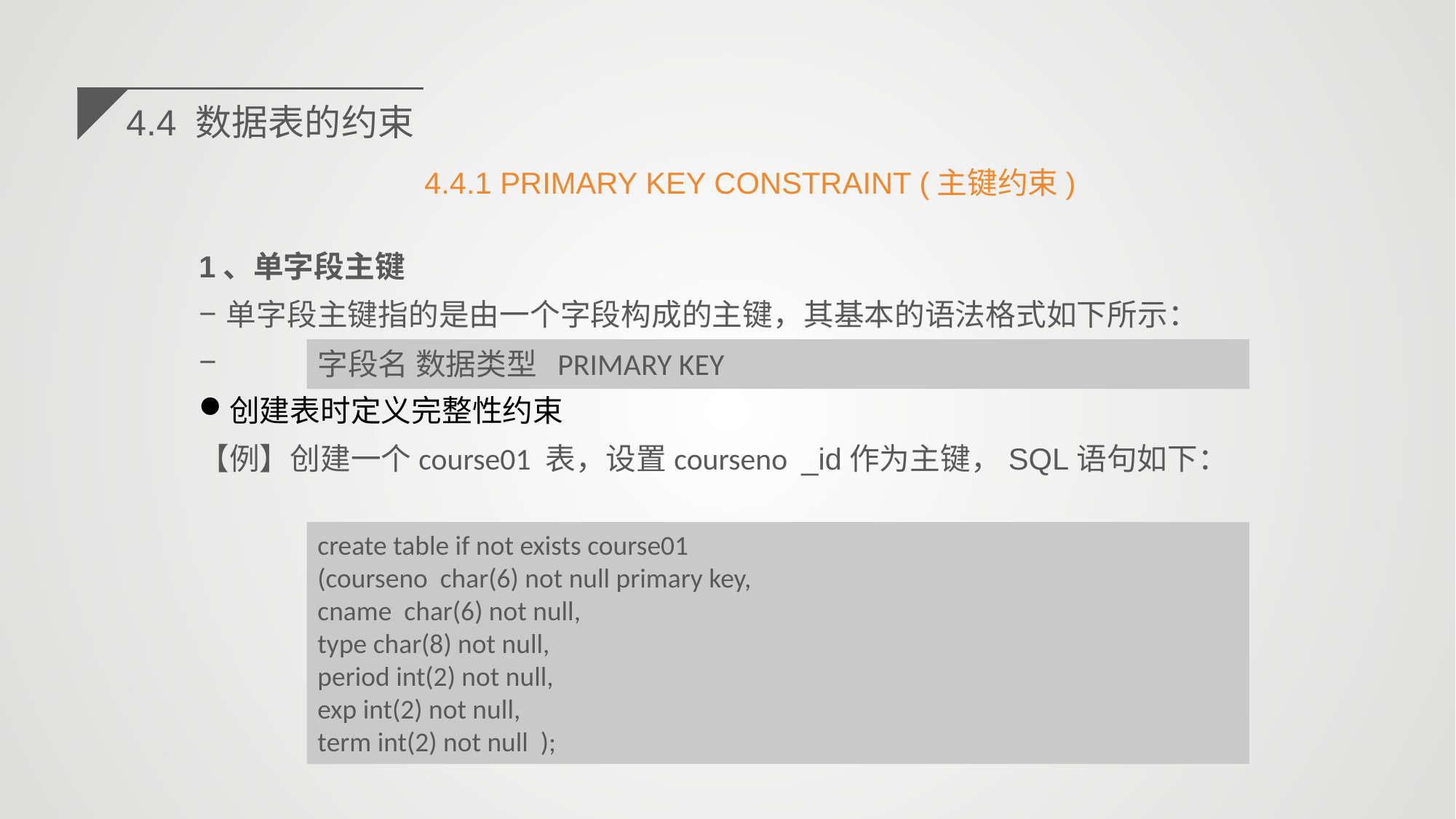

4.4 数据表的约束

4.4.1 PRIMARY KEY CONSTRAINT (主键约束)
1、单字段主键
单字段主键指的是由一个字段构成的主键，其基本的语法格式如下所示：

创建表时定义完整性约束
【例】创建一个course01 表，设置courseno  _id作为主键，SQL语句如下：

字段名 数据类型  PRIMARY KEY
create table if not exists course01
(courseno  char(6) not null primary key,
cname  char(6) not null,
type char(8) not null,
period int(2) not null,
exp int(2) not null,
term int(2) not null  );